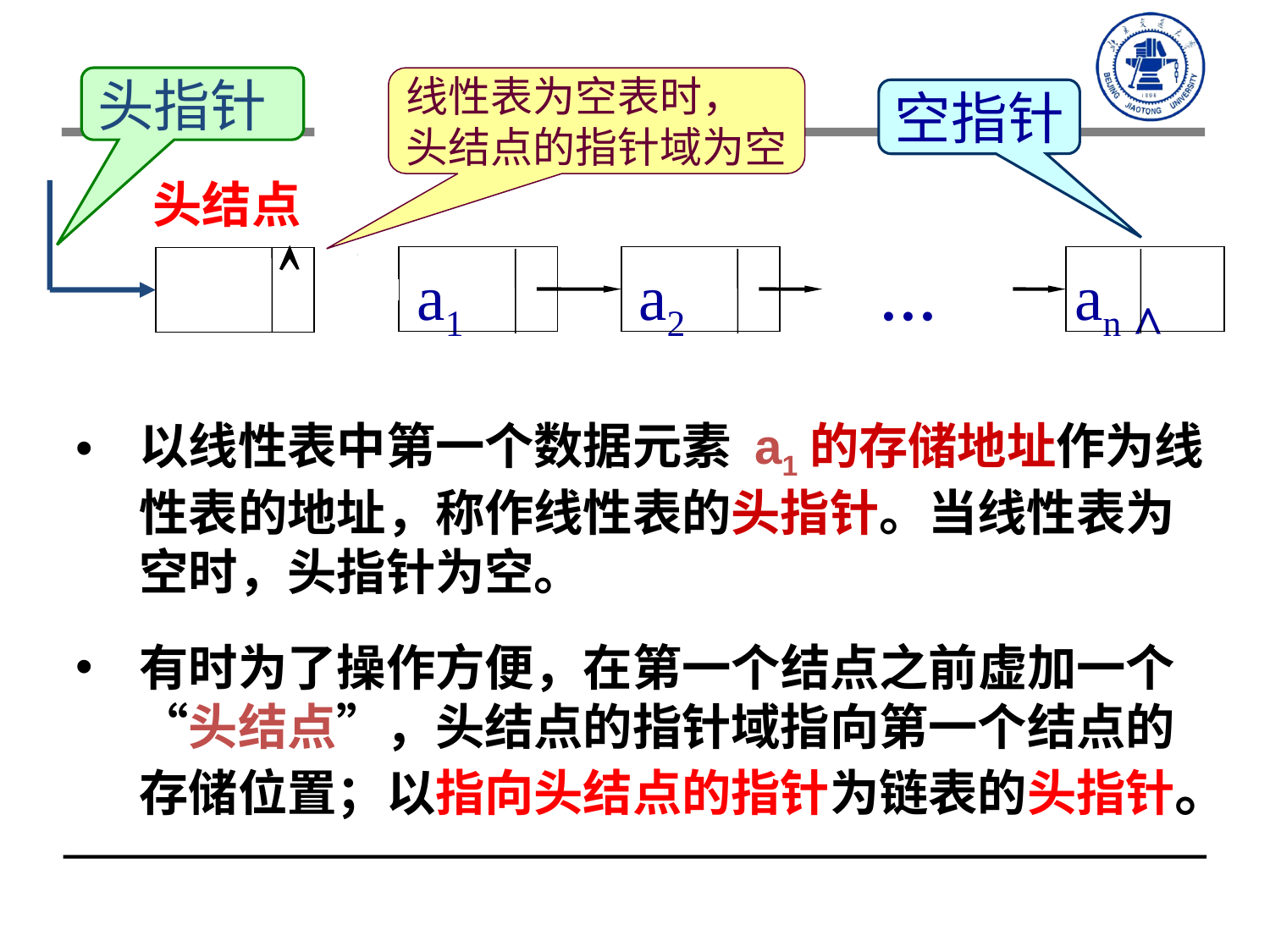

头指针
线性表为空表时，
头结点的指针域为空

空指针
头指针
头结点

   a1         a2          ...       an ^

∧

以线性表中第一个数据元素 a1的存储地址作为线性表的地址，称作线性表的头指针。当线性表为空时，头指针为空。
有时为了操作方便，在第一个结点之前虚加一个“头结点”，头结点的指针域指向第一个结点的存储位置；以指向头结点的指针为链表的头指针。